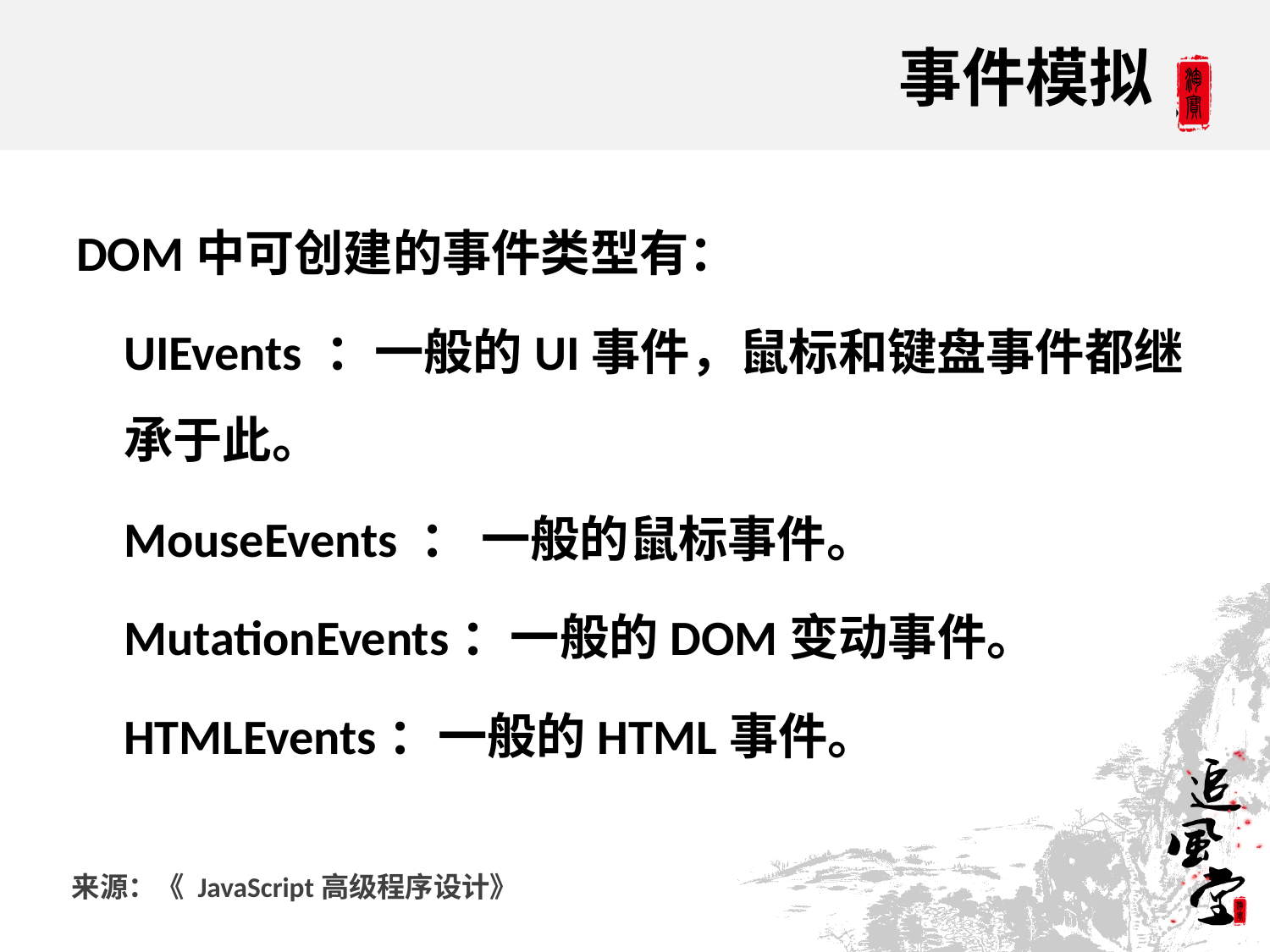

# 事件模拟
DOM中可创建的事件类型有：
	UIEvents ：一般的UI事件，鼠标和键盘事件都继承于此。
	MouseEvents ： 一般的鼠标事件。
	MutationEvents：一般的DOM变动事件。
	HTMLEvents：一般的HTML事件。
来源：《 JavaScript高级程序设计》